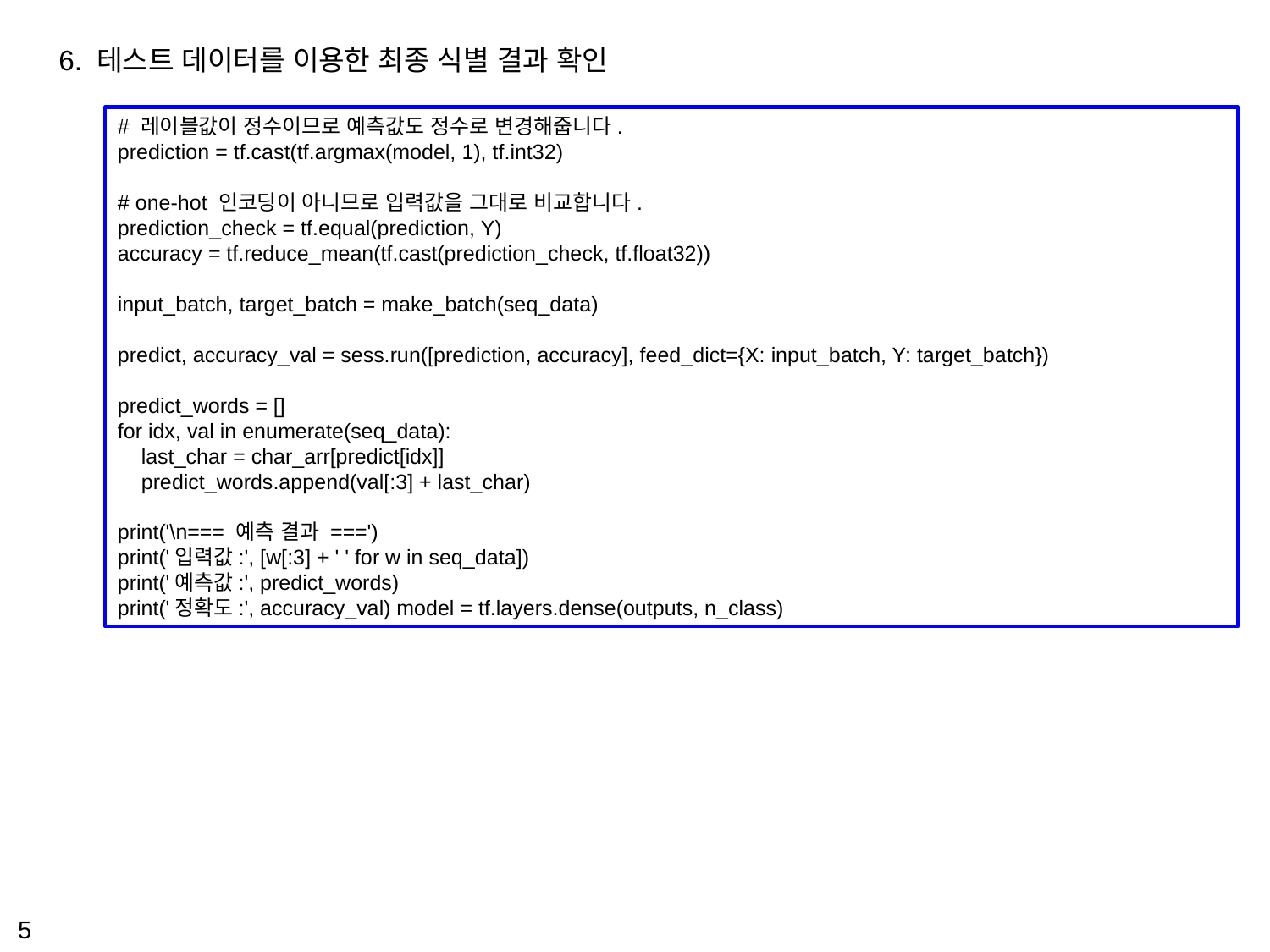

6. 테스트 데이터를 이용한 최종 식별 결과 확인

# 레이블값이 정수이므로 예측값도 정수로 변경해줍니다.
prediction = tf.cast(tf.argmax(model, 1), tf.int32)

# one-hot 인코딩이 아니므로 입력값을 그대로 비교합니다.
prediction_check = tf.equal(prediction, Y)
accuracy = tf.reduce_mean(tf.cast(prediction_check, tf.float32))

input_batch, target_batch = make_batch(seq_data)

predict, accuracy_val = sess.run([prediction, accuracy], feed_dict={X: input_batch, Y: target_batch})

predict_words = []
for idx, val in enumerate(seq_data):
    last_char = char_arr[predict[idx]]
    predict_words.append(val[:3] + last_char)

print('\n=== 예측 결과 ===')
print('입력값:', [w[:3] + ' ' for w in seq_data])
print('예측값:', predict_words)
print('정확도:', accuracy_val) model = tf.layers.dense(outputs, n_class)
5